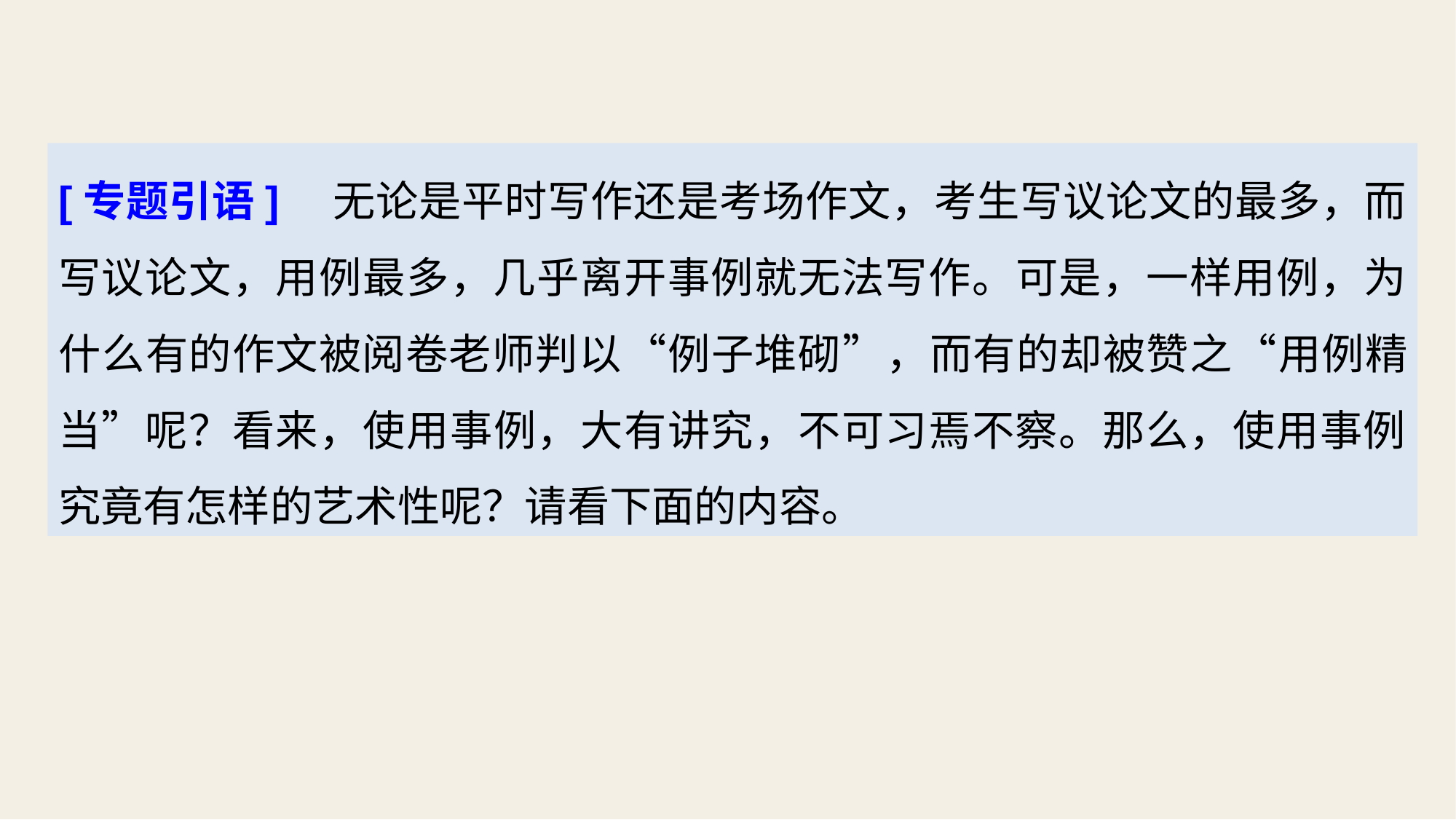

[专题引语]　无论是平时写作还是考场作文，考生写议论文的最多，而写议论文，用例最多，几乎离开事例就无法写作。可是，一样用例，为什么有的作文被阅卷老师判以“例子堆砌”，而有的却被赞之“用例精当”呢？看来，使用事例，大有讲究，不可习焉不察。那么，使用事例究竟有怎样的艺术性呢？请看下面的内容。